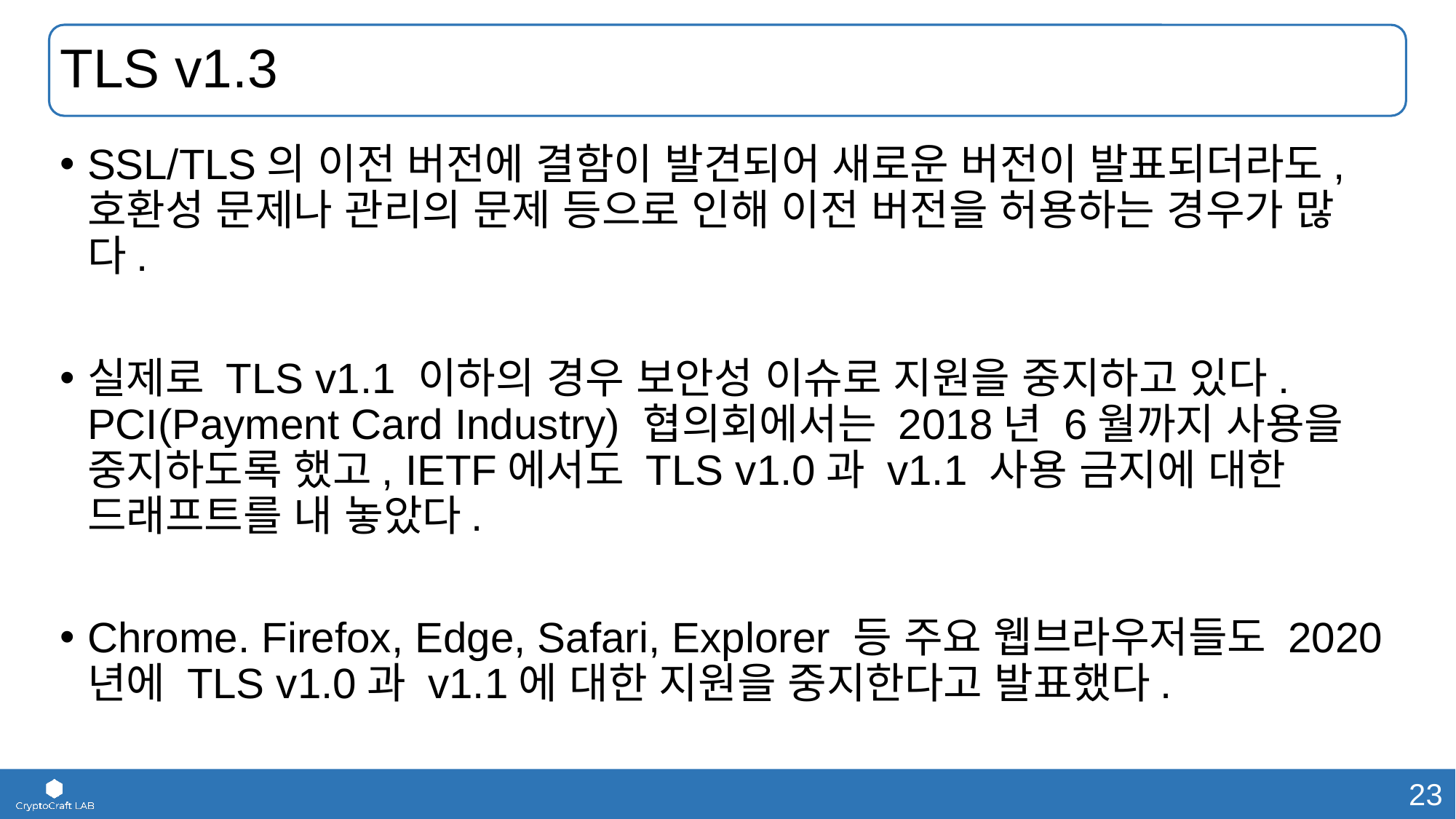

# TLS v1.3
SSL/TLS의 이전 버전에 결함이 발견되어 새로운 버전이 발표되더라도, 호환성 문제나 관리의 문제 등으로 인해 이전 버전을 허용하는 경우가 많다.

실제로 TLS v1.1 이하의 경우 보안성 이슈로 지원을 중지하고 있다. PCI(Payment Card Industry) 협의회에서는 2018년 6월까지 사용을 중지하도록 했고, IETF에서도 TLS v1.0과 v1.1 사용 금지에 대한 드래프트를 내 놓았다.

Chrome. Firefox, Edge, Safari, Explorer 등 주요 웹브라우저들도 2020년에 TLS v1.0과 v1.1에 대한 지원을 중지한다고 발표했다.